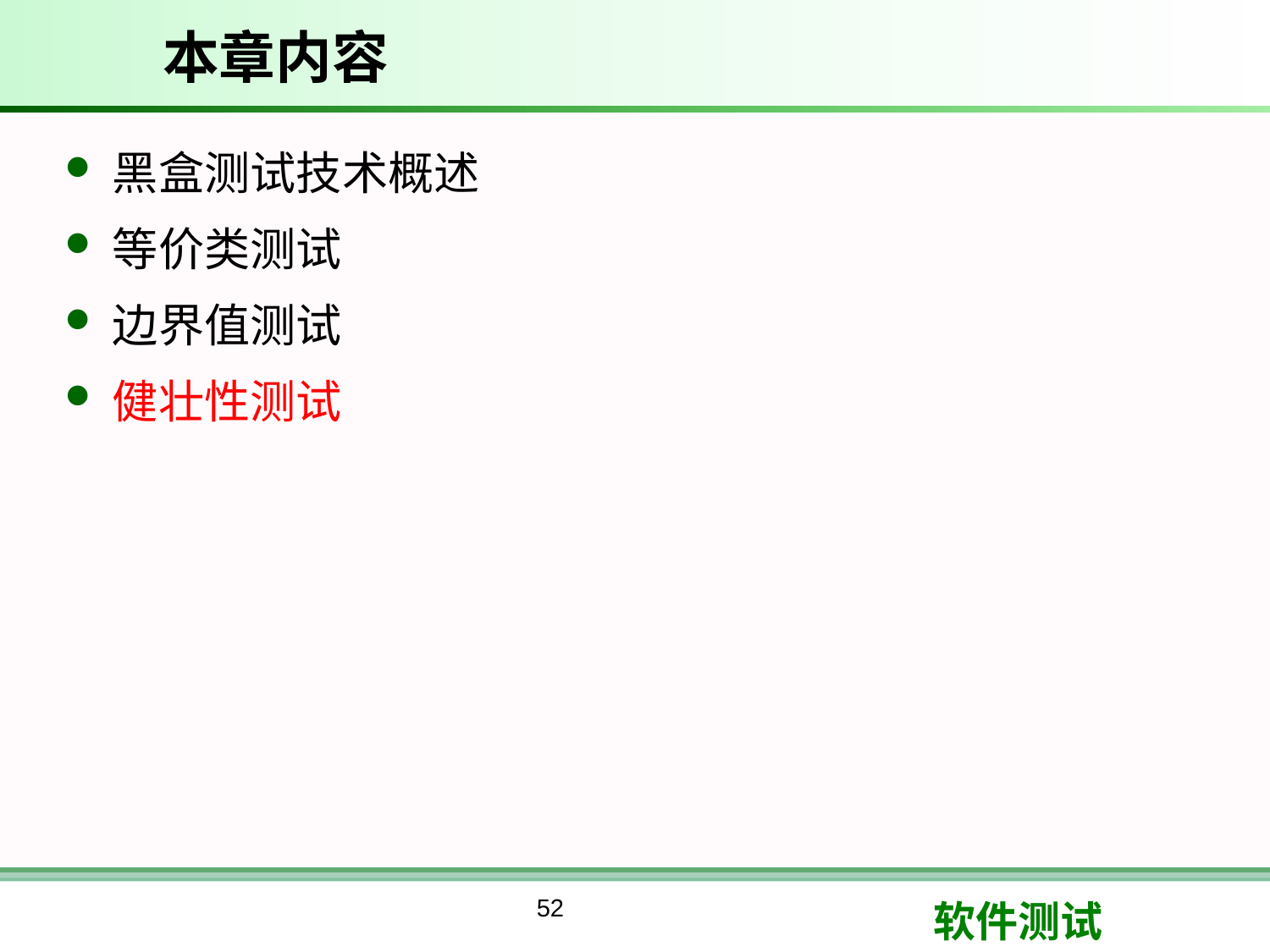

# 本章内容
黑盒测试技术概述
等价类测试
边界值测试
健壮性测试
52